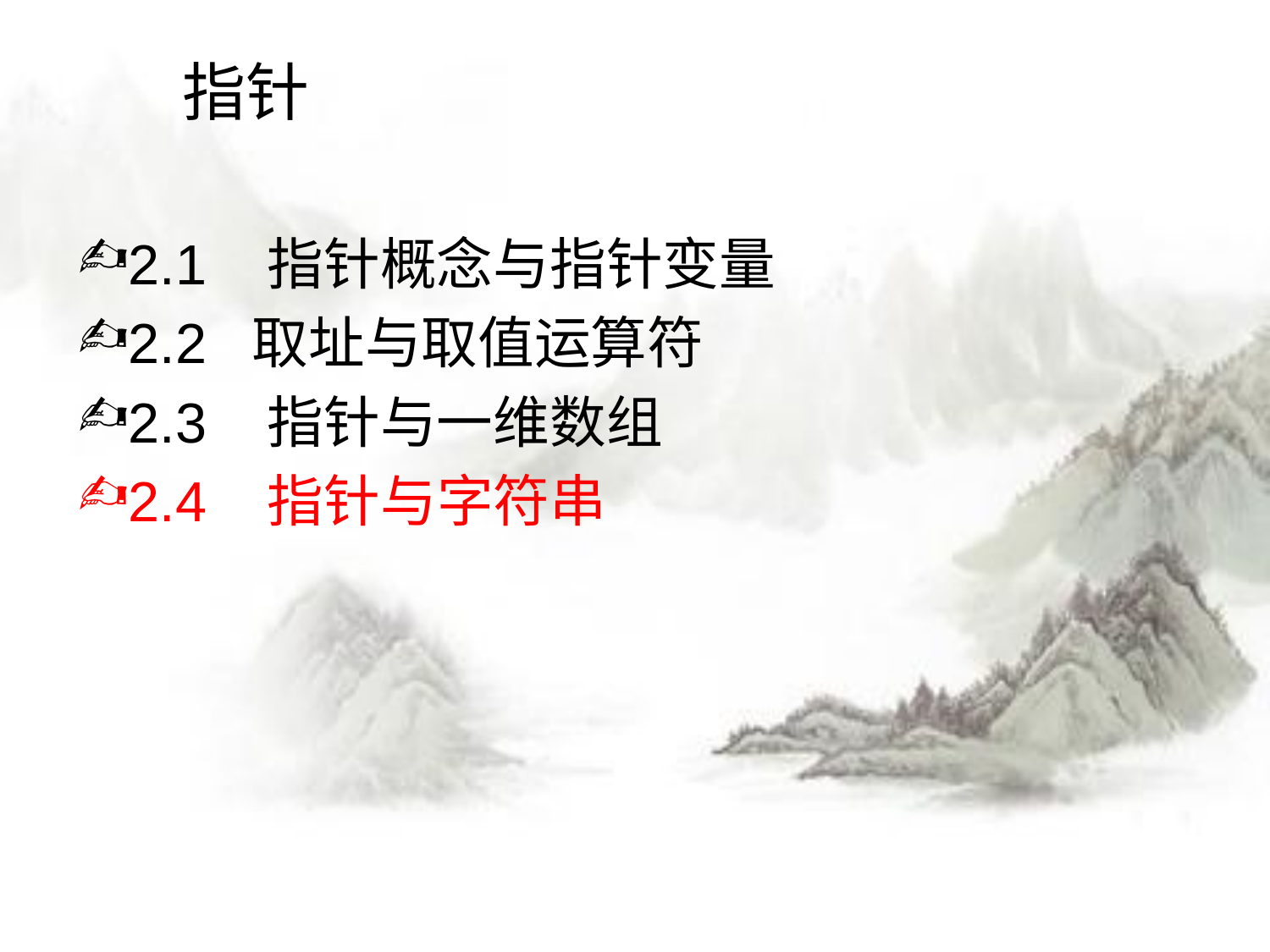

# 指针
2.1   指针概念与指针变量
2.2  取址与取值运算符
2.3   指针与一维数组
2.4   指针与字符串